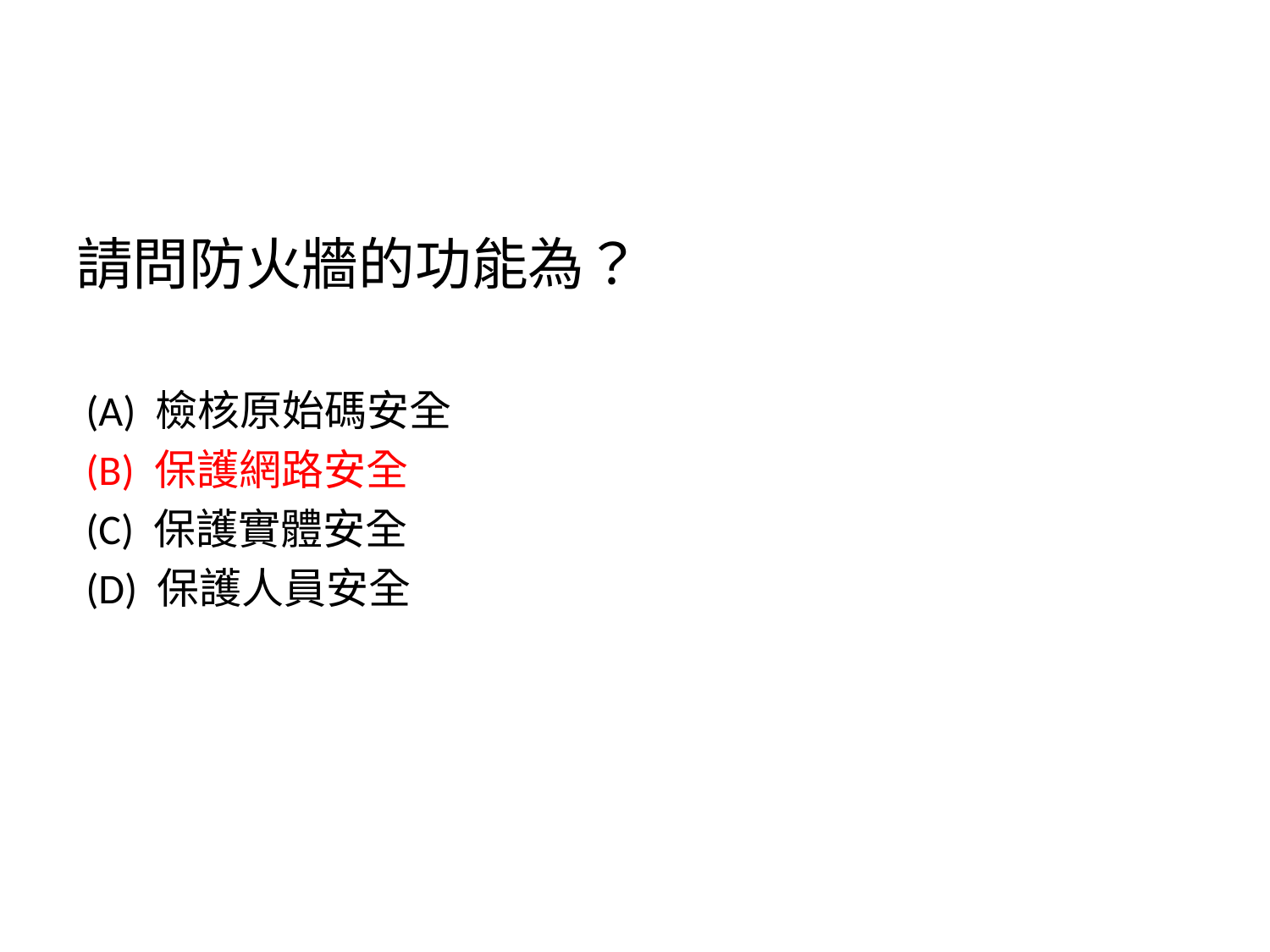

請問防火牆的功能為？

 (A) 檢核原始碼安全
 (B) 保護網路安全
 (C) 保護實體安全
 (D) 保護人員安全